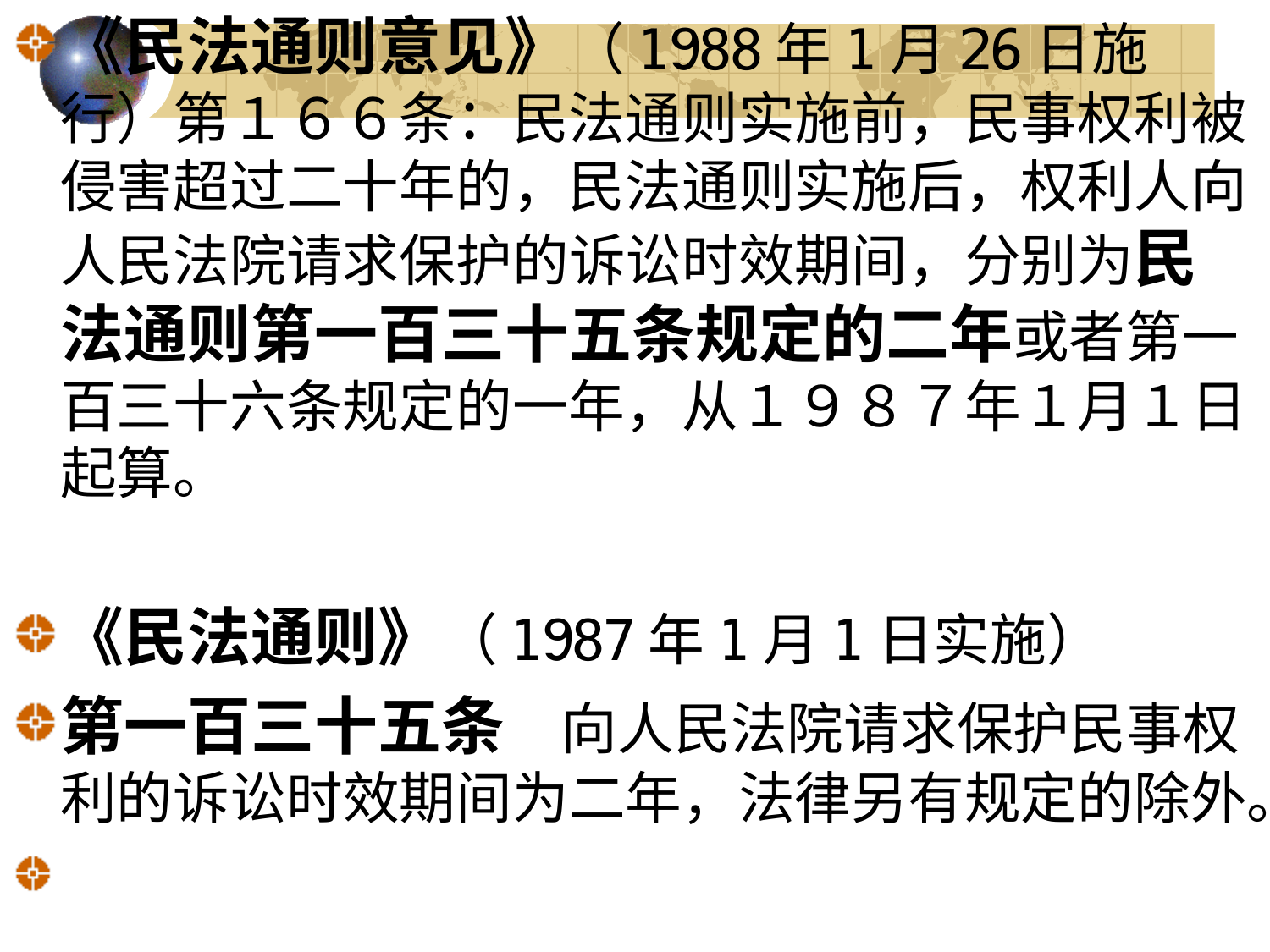

《民法通则意见》（1988年1月26日施行）第１６６条：民法通则实施前，民事权利被侵害超过二十年的，民法通则实施后，权利人向人民法院请求保护的诉讼时效期间，分别为民法通则第一百三十五条规定的二年或者第一百三十六条规定的一年，从１９８７年１月１日起算。

《民法通则》（1987年1月1日实施）
第一百三十五条　向人民法院请求保护民事权利的诉讼时效期间为二年，法律另有规定的除外。